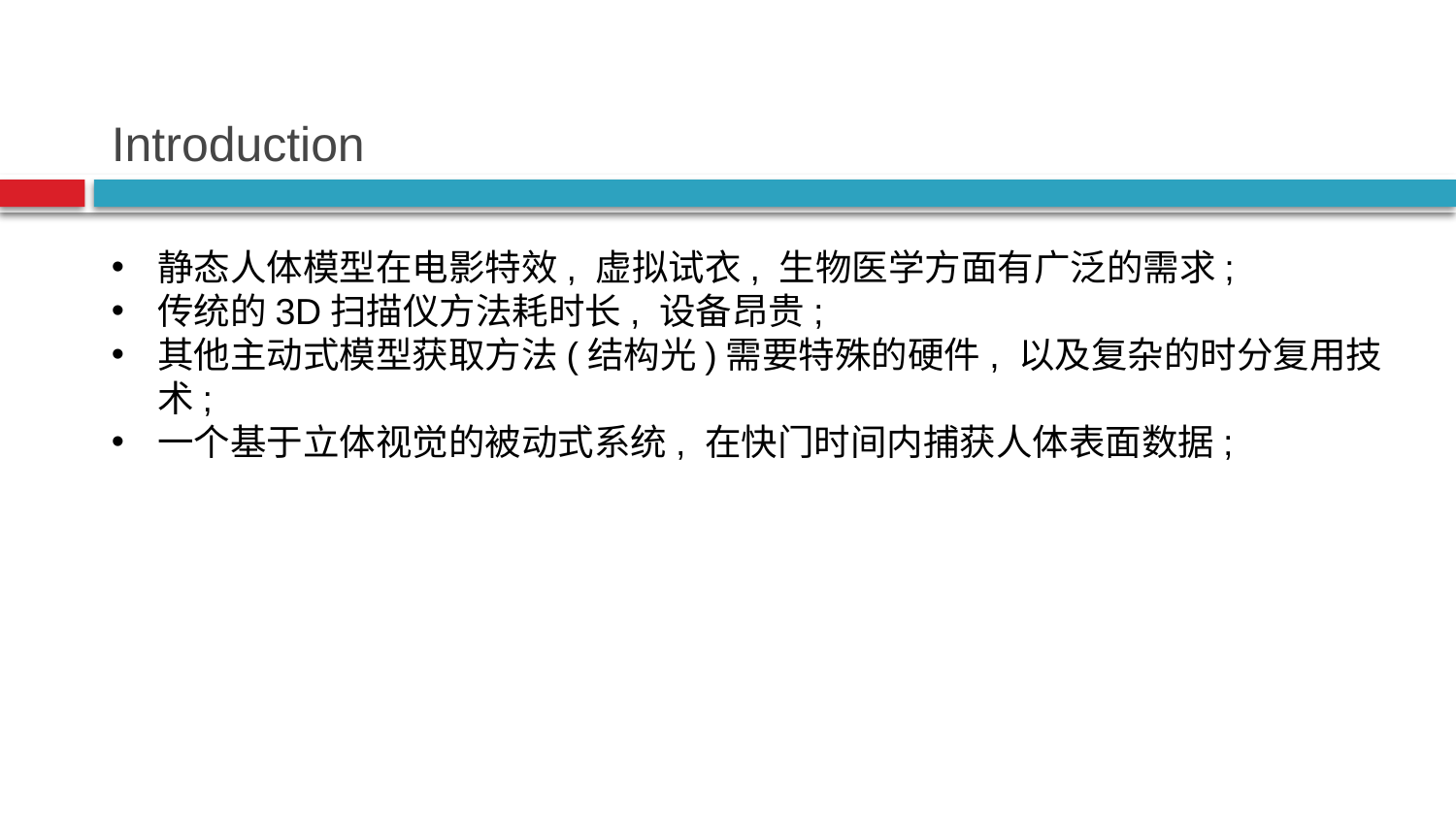

# Introduction
静态人体模型在电影特效, 虚拟试衣, 生物医学方面有广泛的需求;
传统的3D扫描仪方法耗时长, 设备昂贵;
其他主动式模型获取方法(结构光)需要特殊的硬件, 以及复杂的时分复用技术;
一个基于立体视觉的被动式系统, 在快门时间内捕获人体表面数据;